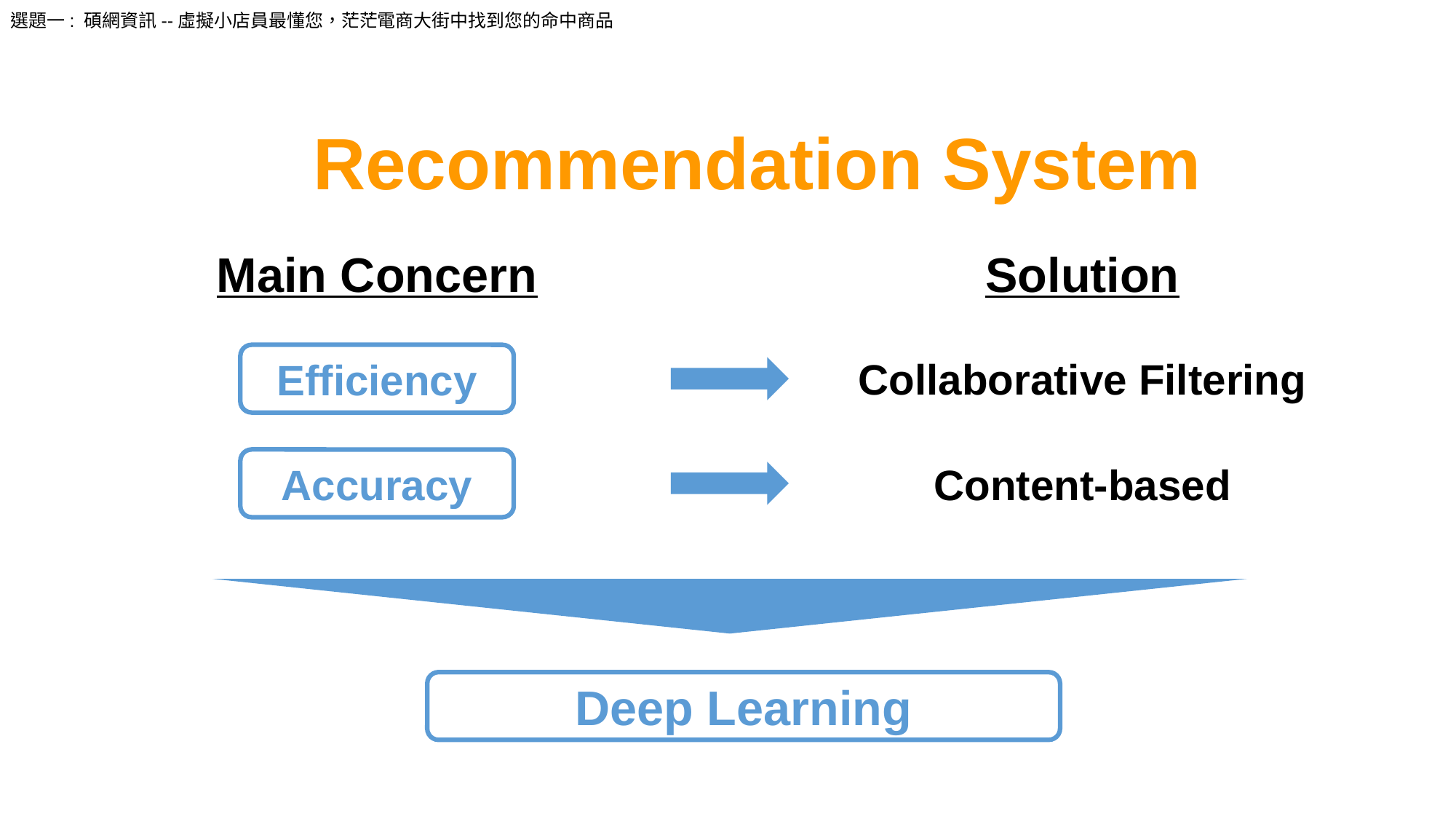

選題一: 碩網資訊--虛擬小店員最懂您，茫茫電商大街中找到您的命中商品
Recommendation System
Main Concern
Solution
Collaborative Filtering
Efficiency

Accuracy
Content-based

Deep Learning